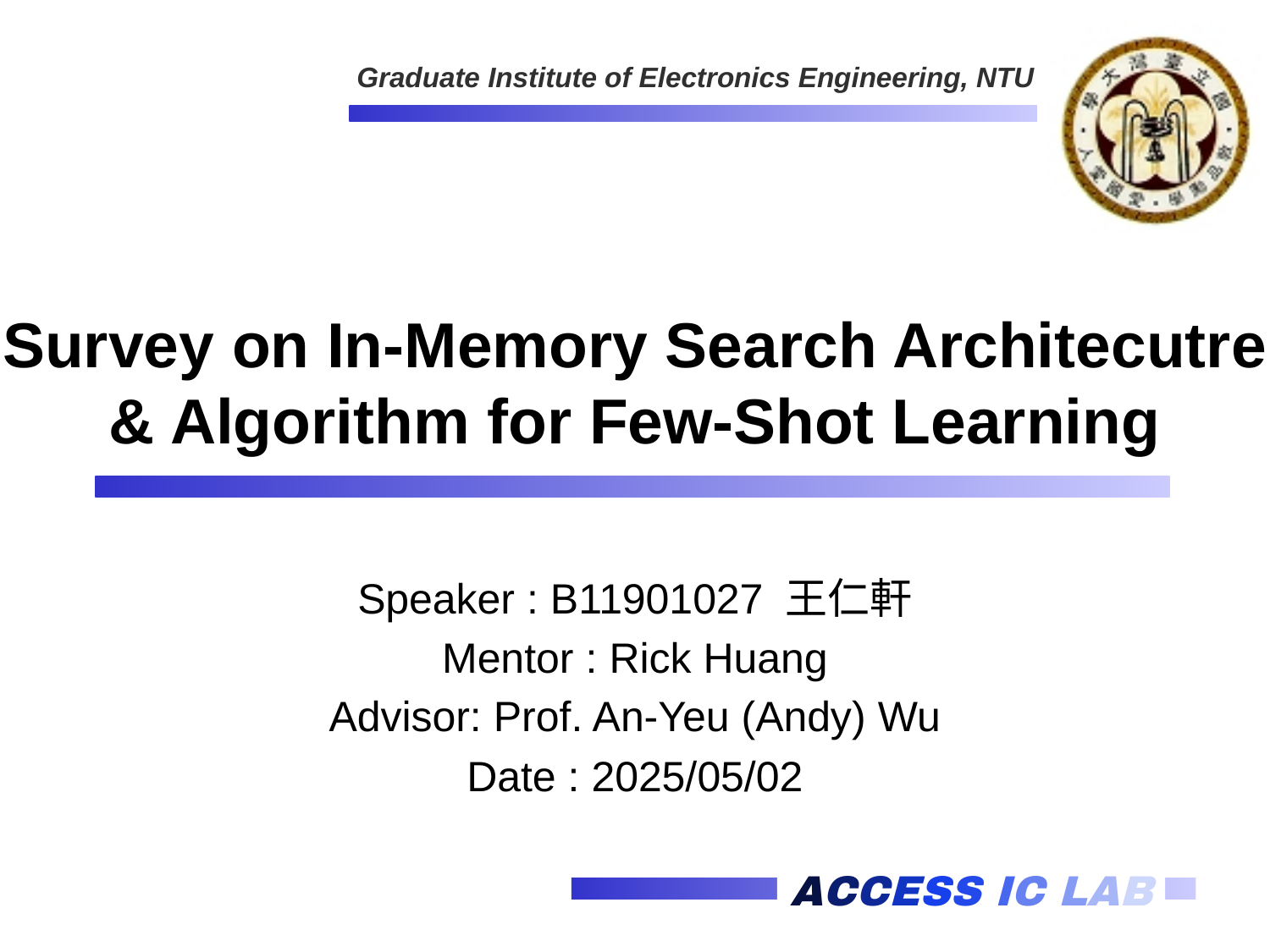

# Survey on In-Memory Search Architecutre & Algorithm for Few-Shot Learning
Speaker : B11901027 王仁軒
Mentor : Rick Huang
Advisor: Prof. An-Yeu (Andy) Wu
Date : 2025/05/02